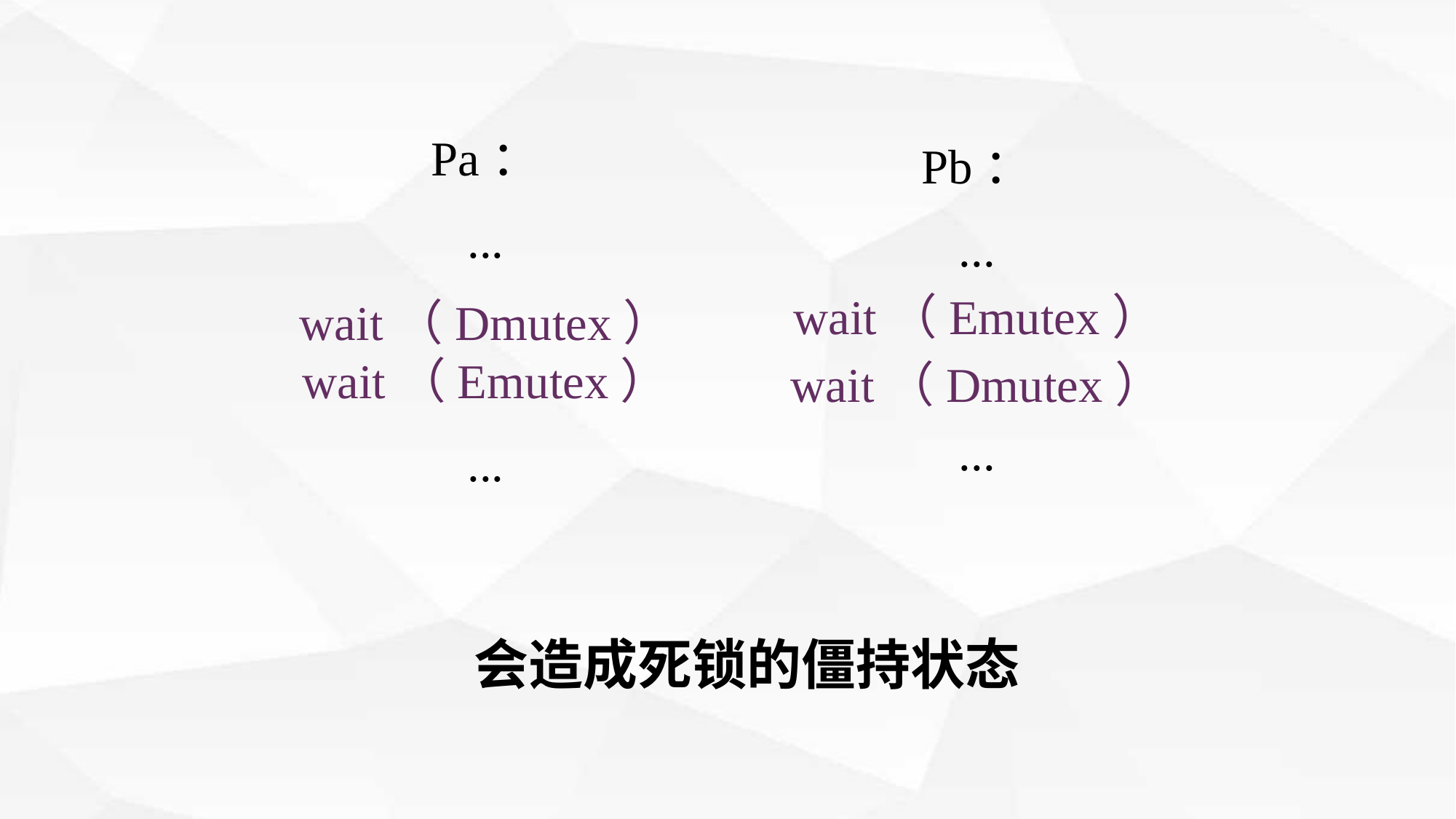

Pa：
...
wait（Dmutex） wait（Emutex）
...

Pb：
...
wait（Emutex）
wait（Dmutex）
...

会造成死锁的僵持状态